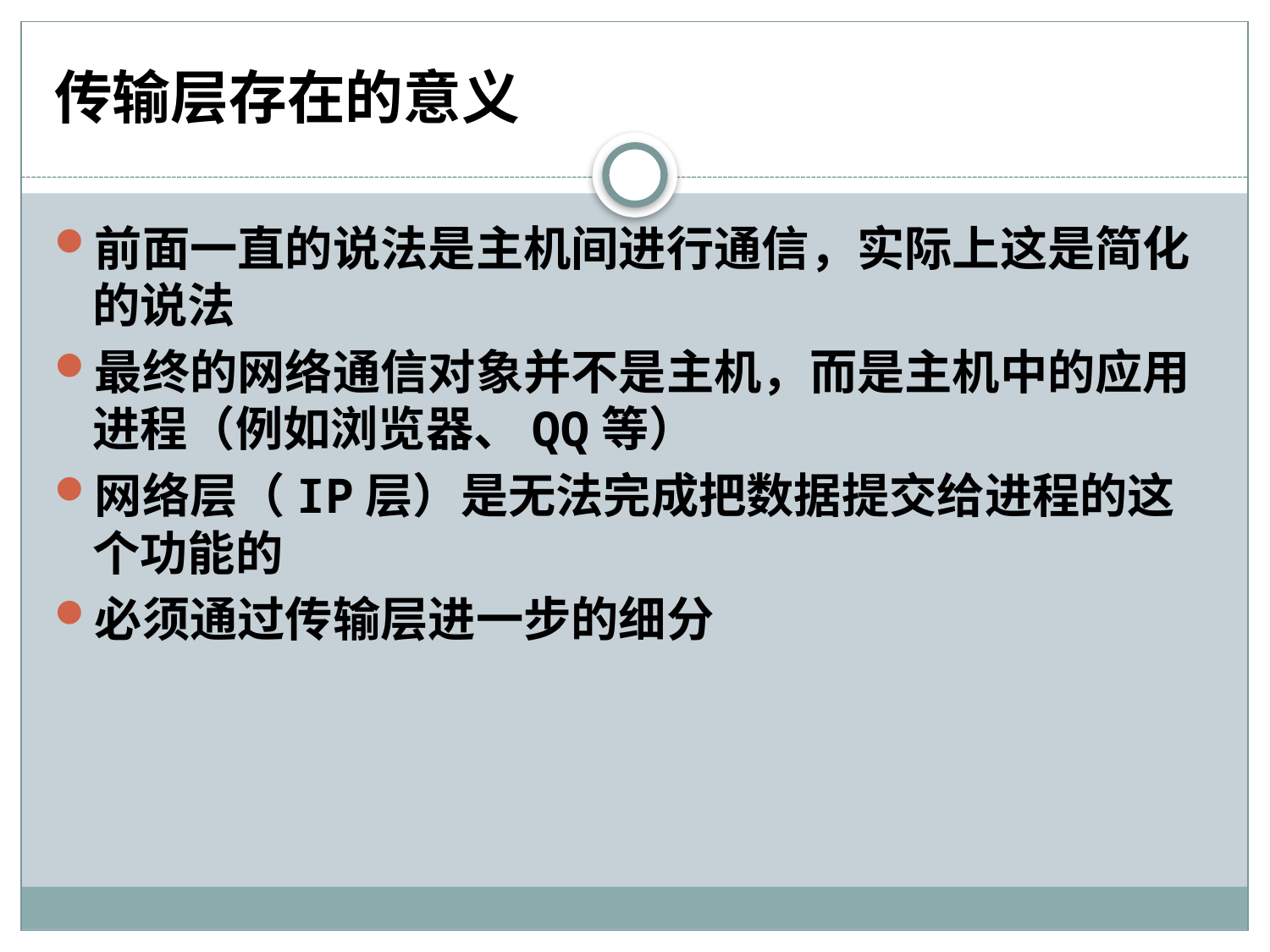

# 传输层存在的意义
前面一直的说法是主机间进行通信，实际上这是简化的说法
最终的网络通信对象并不是主机，而是主机中的应用进程（例如浏览器、QQ等）
网络层（IP层）是无法完成把数据提交给进程的这个功能的
必须通过传输层进一步的细分